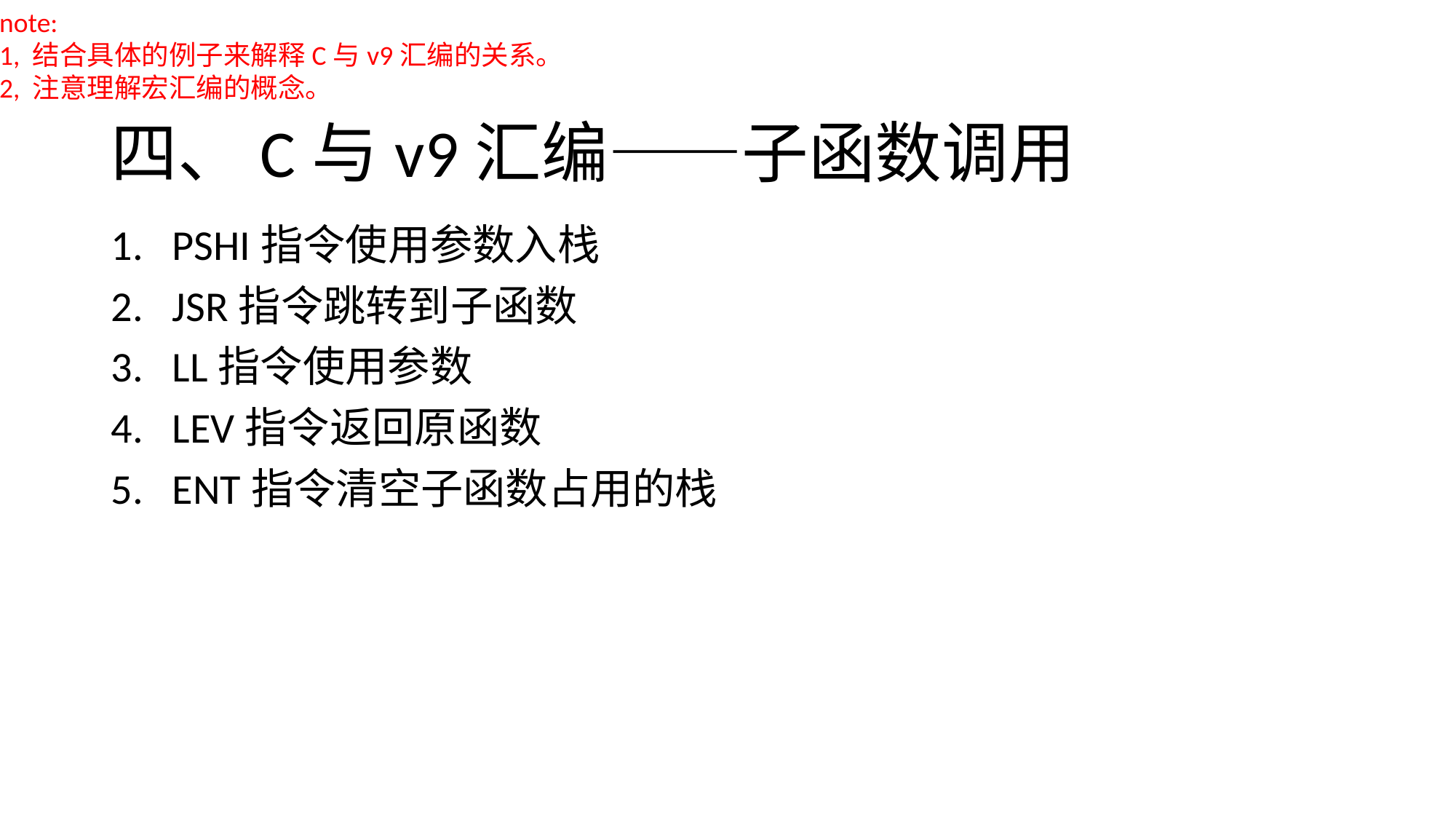

note:
1, 结合具体的例子来解释C与v9汇编的关系。
2, 注意理解宏汇编的概念。
# 四、C与v9汇编——子函数调用
PSHI指令使用参数入栈
JSR指令跳转到子函数
LL指令使用参数
LEV指令返回原函数
ENT指令清空子函数占用的栈